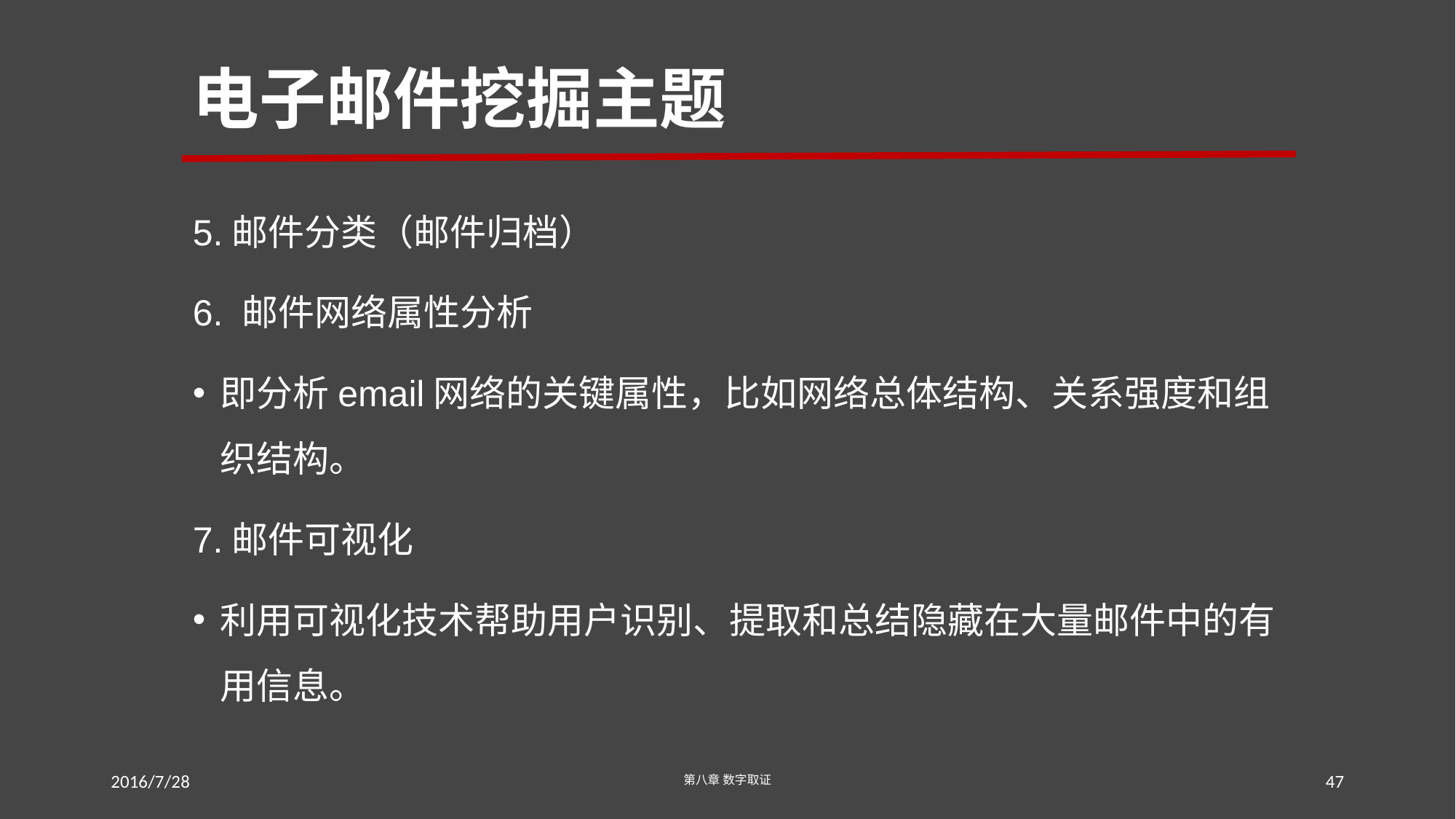

# 电子邮件挖掘主题
5.邮件分类（邮件归档）
6. 邮件网络属性分析
即分析email网络的关键属性，比如网络总体结构、关系强度和组织结构。
7.邮件可视化
利用可视化技术帮助用户识别、提取和总结隐藏在大量邮件中的有用信息。
2016/7/28
第八章 数字取证
47